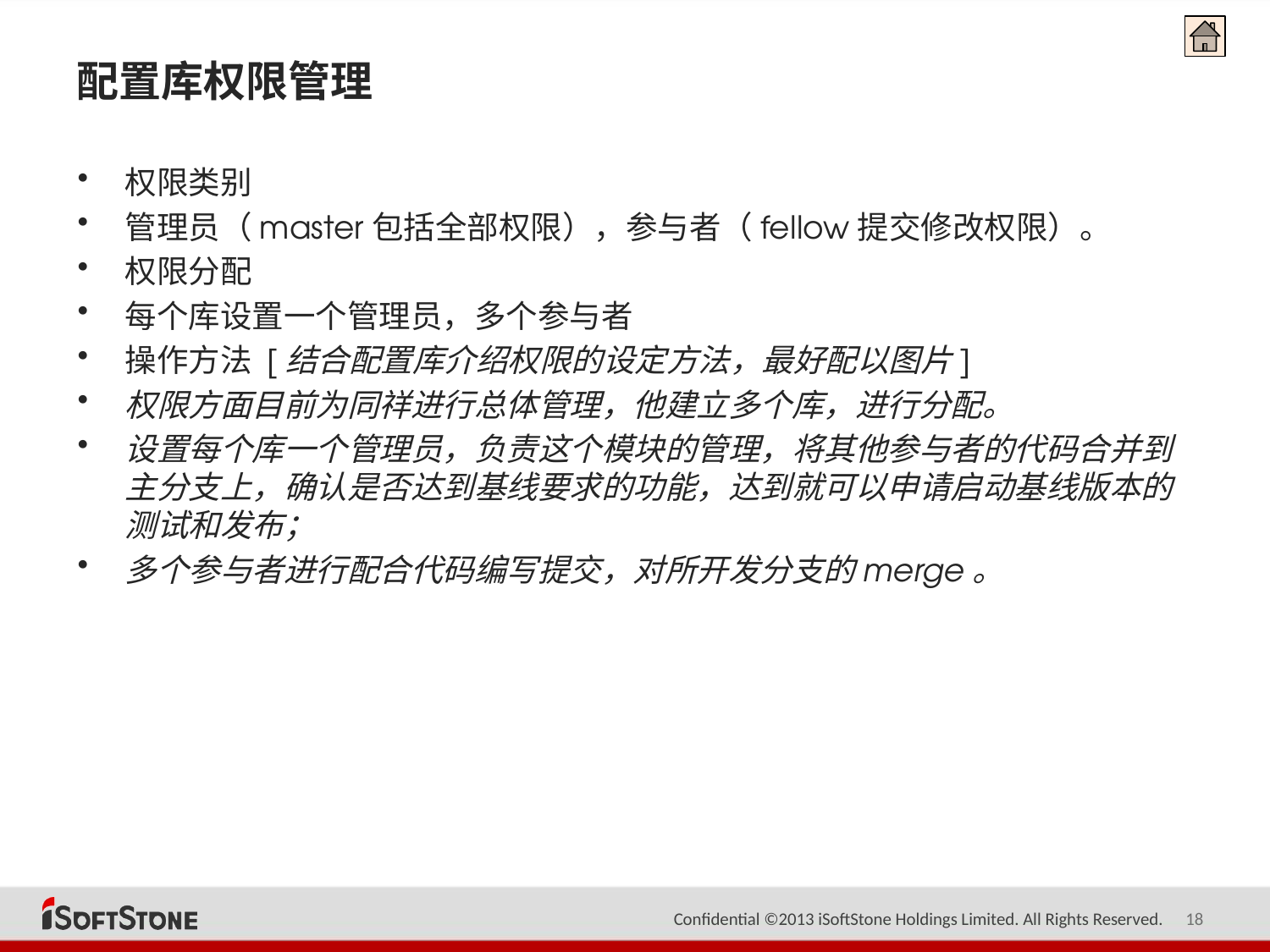

# 配置库权限管理
权限类别
管理员（master包括全部权限），参与者（fellow提交修改权限）。
权限分配
每个库设置一个管理员，多个参与者
操作方法 [结合配置库介绍权限的设定方法，最好配以图片]
权限方面目前为同祥进行总体管理，他建立多个库，进行分配。
设置每个库一个管理员，负责这个模块的管理，将其他参与者的代码合并到主分支上，确认是否达到基线要求的功能，达到就可以申请启动基线版本的测试和发布；
多个参与者进行配合代码编写提交，对所开发分支的merge。
18